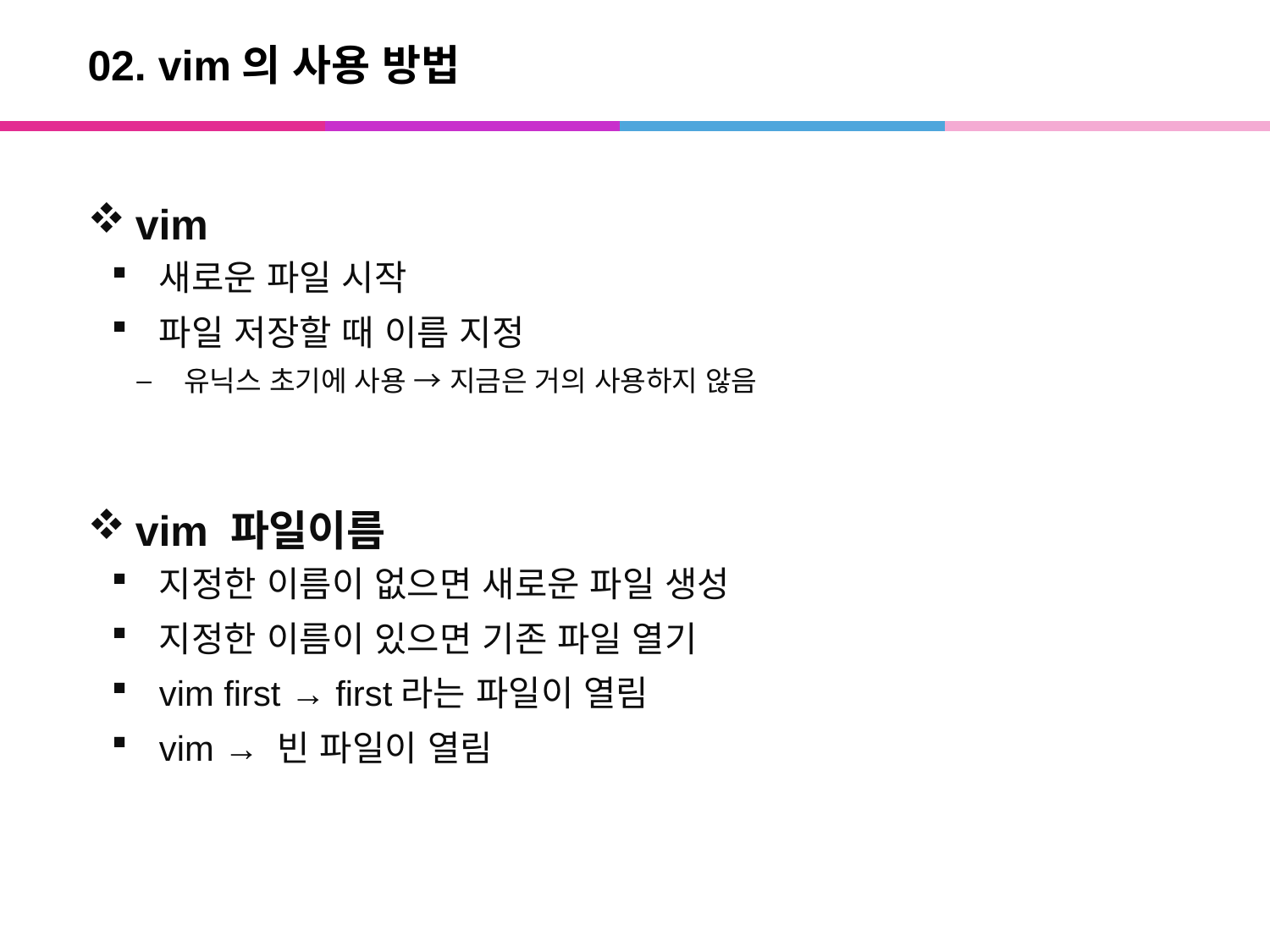

# 02. vim의 사용 방법
vim
새로운 파일 시작
파일 저장할 때 이름 지정
유닉스 초기에 사용 → 지금은 거의 사용하지 않음

vim 파일이름
지정한 이름이 없으면 새로운 파일 생성
지정한 이름이 있으면 기존 파일 열기
vim first → first라는 파일이 열림
vim → 빈 파일이 열림